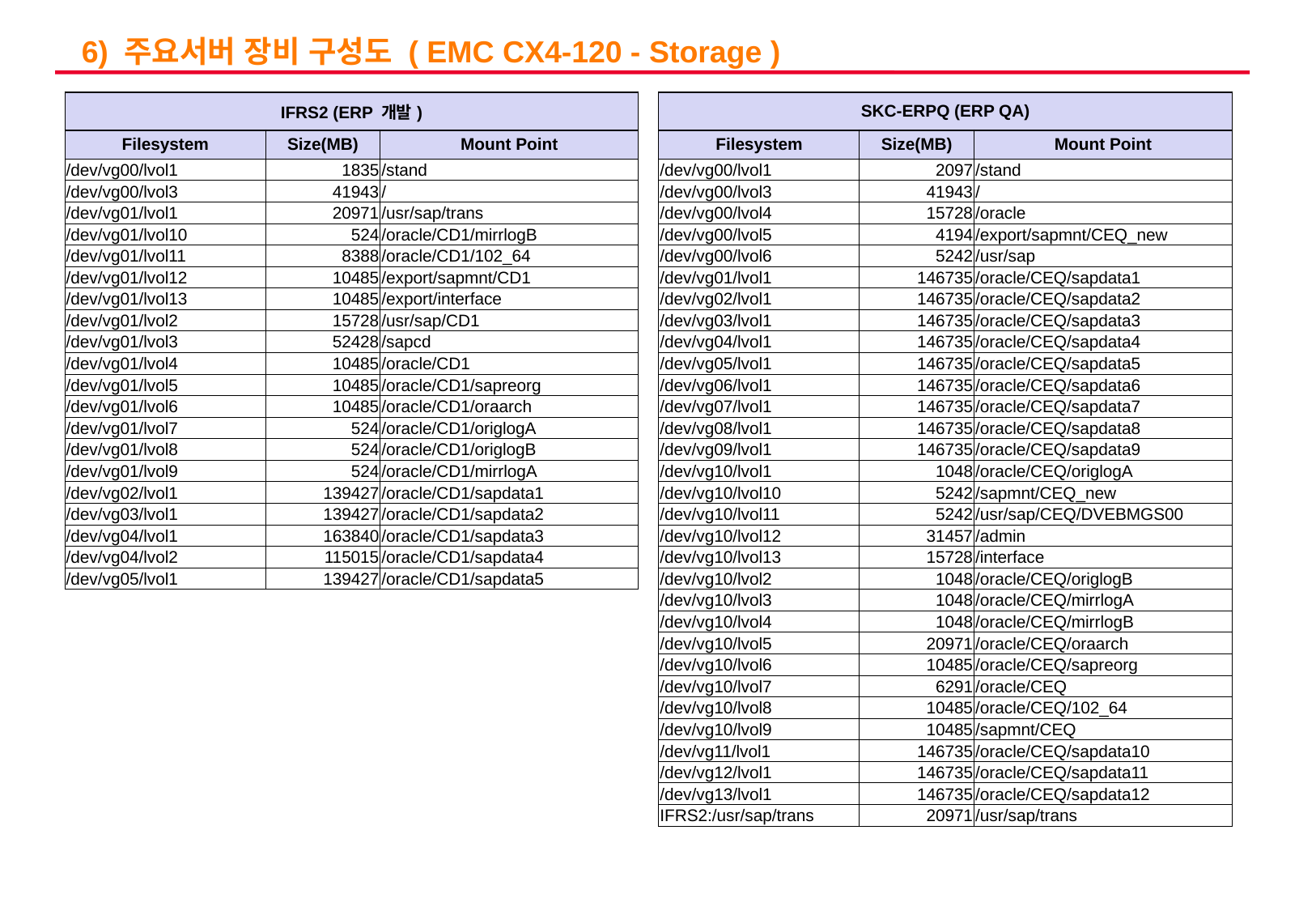

6) 주요서버 장비 구성도 ( EMC CX4-120 - Storage )
| IFRS2 (ERP 개발) |  |  |
| --- | --- | --- |
| Filesystem | Size(MB) | Mount Point |
| /dev/vg00/lvol1 | 1835 | /stand |
| /dev/vg00/lvol3 | 41943 | / |
| /dev/vg01/lvol1 | 20971 | /usr/sap/trans |
| /dev/vg01/lvol10 | 524 | /oracle/CD1/mirrlogB |
| /dev/vg01/lvol11 | 8388 | /oracle/CD1/102\_64 |
| /dev/vg01/lvol12 | 10485 | /export/sapmnt/CD1 |
| /dev/vg01/lvol13 | 10485 | /export/interface |
| /dev/vg01/lvol2 | 15728 | /usr/sap/CD1 |
| /dev/vg01/lvol3 | 52428 | /sapcd |
| /dev/vg01/lvol4 | 10485 | /oracle/CD1 |
| /dev/vg01/lvol5 | 10485 | /oracle/CD1/sapreorg |
| /dev/vg01/lvol6 | 10485 | /oracle/CD1/oraarch |
| /dev/vg01/lvol7 | 524 | /oracle/CD1/origlogA |
| /dev/vg01/lvol8 | 524 | /oracle/CD1/origlogB |
| /dev/vg01/lvol9 | 524 | /oracle/CD1/mirrlogA |
| /dev/vg02/lvol1 | 139427 | /oracle/CD1/sapdata1 |
| /dev/vg03/lvol1 | 139427 | /oracle/CD1/sapdata2 |
| /dev/vg04/lvol1 | 163840 | /oracle/CD1/sapdata3 |
| /dev/vg04/lvol2 | 115015 | /oracle/CD1/sapdata4 |
| /dev/vg05/lvol1 | 139427 | /oracle/CD1/sapdata5 |
| SKC-ERPQ (ERP QA) |  |  |
| --- | --- | --- |
| Filesystem | Size(MB) | Mount Point |
| /dev/vg00/lvol1 | 2097 | /stand |
| /dev/vg00/lvol3 | 41943 | / |
| /dev/vg00/lvol4 | 15728 | /oracle |
| /dev/vg00/lvol5 | 4194 | /export/sapmnt/CEQ\_new |
| /dev/vg00/lvol6 | 5242 | /usr/sap |
| /dev/vg01/lvol1 | 146735 | /oracle/CEQ/sapdata1 |
| /dev/vg02/lvol1 | 146735 | /oracle/CEQ/sapdata2 |
| /dev/vg03/lvol1 | 146735 | /oracle/CEQ/sapdata3 |
| /dev/vg04/lvol1 | 146735 | /oracle/CEQ/sapdata4 |
| /dev/vg05/lvol1 | 146735 | /oracle/CEQ/sapdata5 |
| /dev/vg06/lvol1 | 146735 | /oracle/CEQ/sapdata6 |
| /dev/vg07/lvol1 | 146735 | /oracle/CEQ/sapdata7 |
| /dev/vg08/lvol1 | 146735 | /oracle/CEQ/sapdata8 |
| /dev/vg09/lvol1 | 146735 | /oracle/CEQ/sapdata9 |
| /dev/vg10/lvol1 | 1048 | /oracle/CEQ/origlogA |
| /dev/vg10/lvol10 | 5242 | /sapmnt/CEQ\_new |
| /dev/vg10/lvol11 | 5242 | /usr/sap/CEQ/DVEBMGS00 |
| /dev/vg10/lvol12 | 31457 | /admin |
| /dev/vg10/lvol13 | 15728 | /interface |
| /dev/vg10/lvol2 | 1048 | /oracle/CEQ/origlogB |
| /dev/vg10/lvol3 | 1048 | /oracle/CEQ/mirrlogA |
| /dev/vg10/lvol4 | 1048 | /oracle/CEQ/mirrlogB |
| /dev/vg10/lvol5 | 20971 | /oracle/CEQ/oraarch |
| /dev/vg10/lvol6 | 10485 | /oracle/CEQ/sapreorg |
| /dev/vg10/lvol7 | 6291 | /oracle/CEQ |
| /dev/vg10/lvol8 | 10485 | /oracle/CEQ/102\_64 |
| /dev/vg10/lvol9 | 10485 | /sapmnt/CEQ |
| /dev/vg11/lvol1 | 146735 | /oracle/CEQ/sapdata10 |
| /dev/vg12/lvol1 | 146735 | /oracle/CEQ/sapdata11 |
| /dev/vg13/lvol1 | 146735 | /oracle/CEQ/sapdata12 |
| IFRS2:/usr/sap/trans | 20971 | /usr/sap/trans |